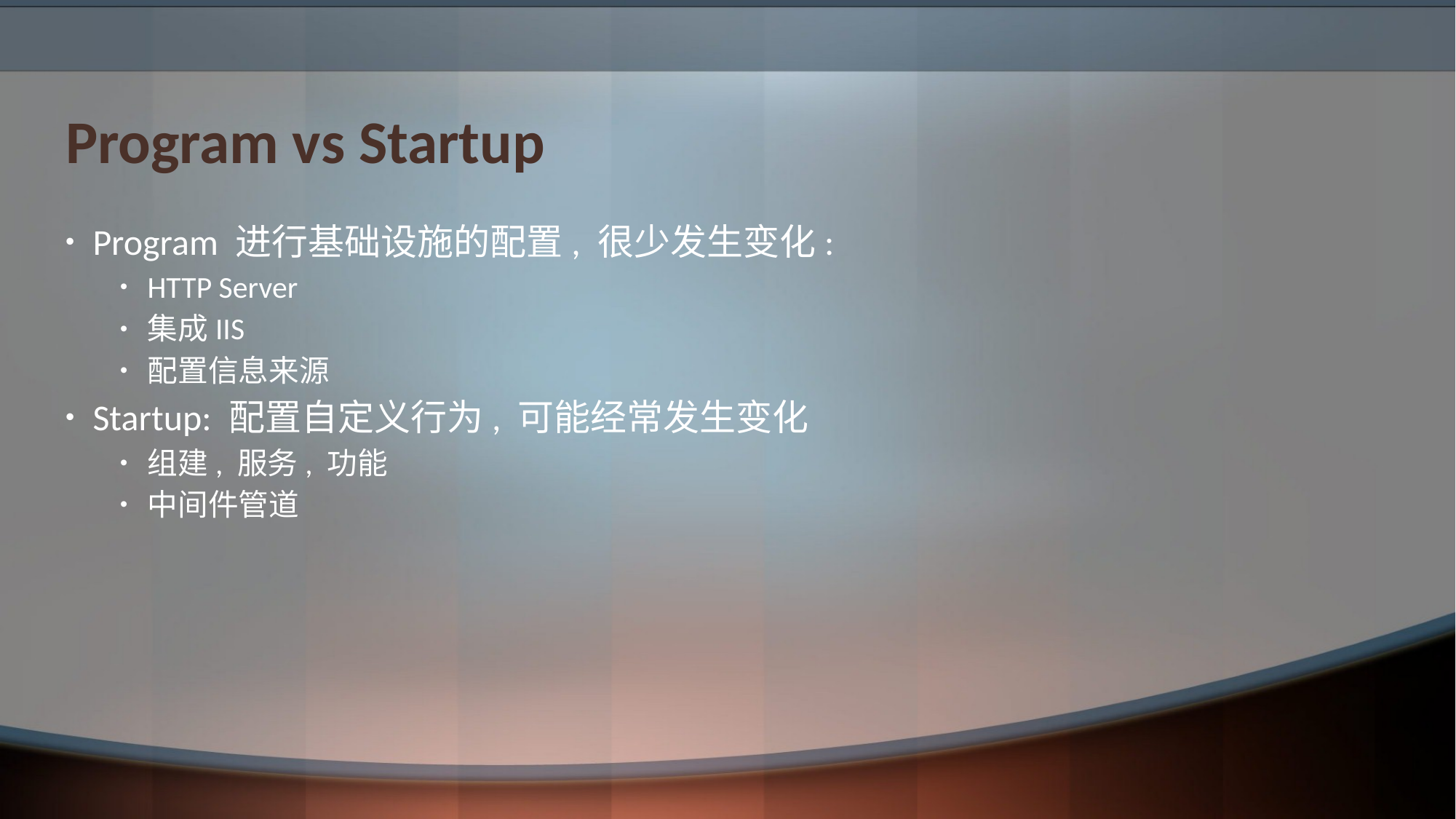

# Program vs Startup
Program 进行基础设施的配置, 很少发生变化:
HTTP Server
集成IIS
配置信息来源
Startup: 配置自定义行为, 可能经常发生变化
组建, 服务, 功能
中间件管道